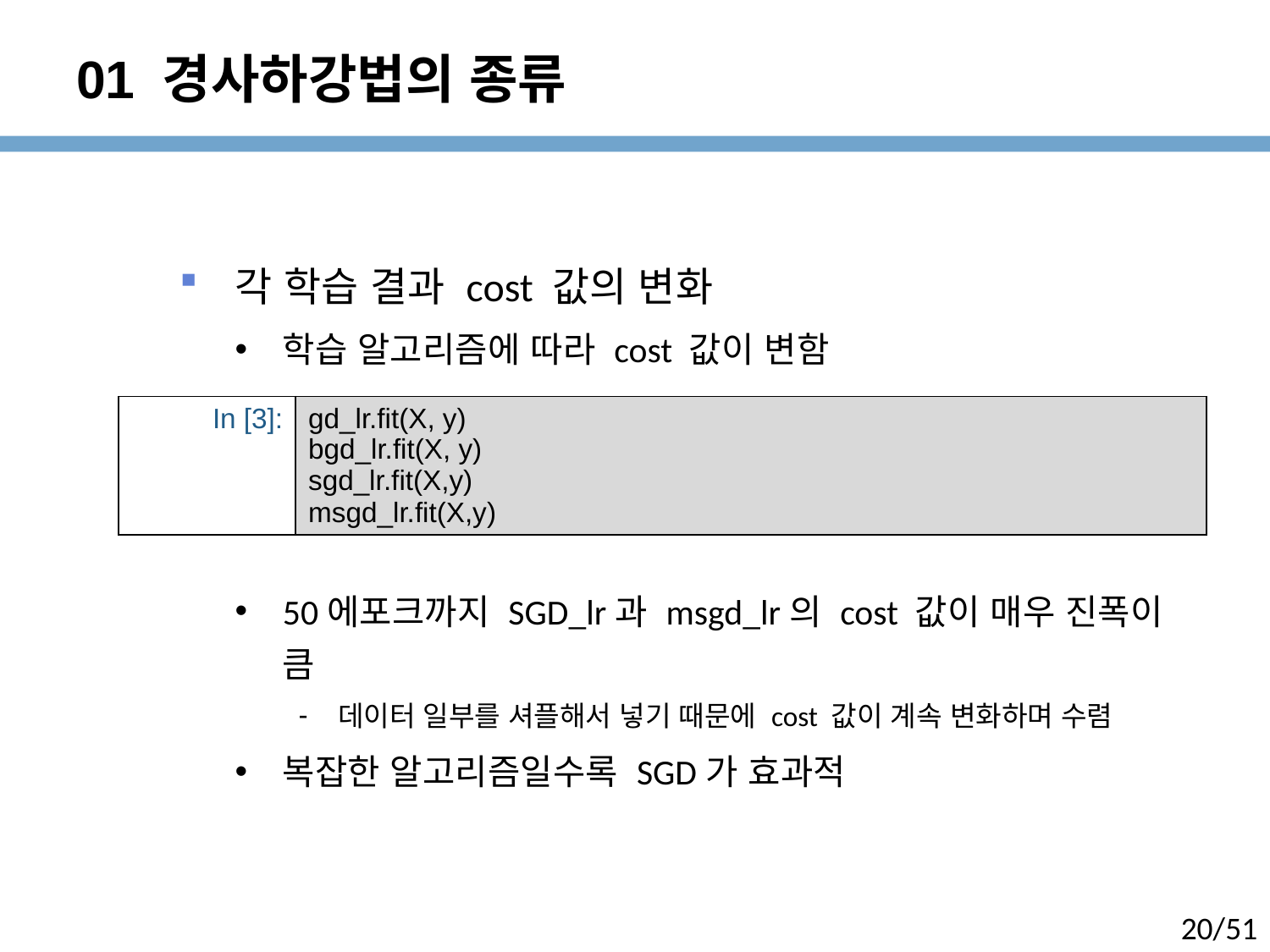

# 01 경사하강법의 종류

각 학습 결과 cost 값의 변화
학습 알고리즘에 따라 cost 값이 변함

50에포크까지 SGD_lr과 msgd_lr의 cost 값이 매우 진폭이 큼
데이터 일부를 셔플해서 넣기 때문에 cost 값이 계속 변화하며 수렴
복잡한 알고리즘일수록 SGD가 효과적
| In [3]: | gd\_lr.fit(X, y) bgd\_lr.fit(X, y) sgd\_lr.fit(X,y) msgd\_lr.fit(X,y) |
| --- | --- |
20/51